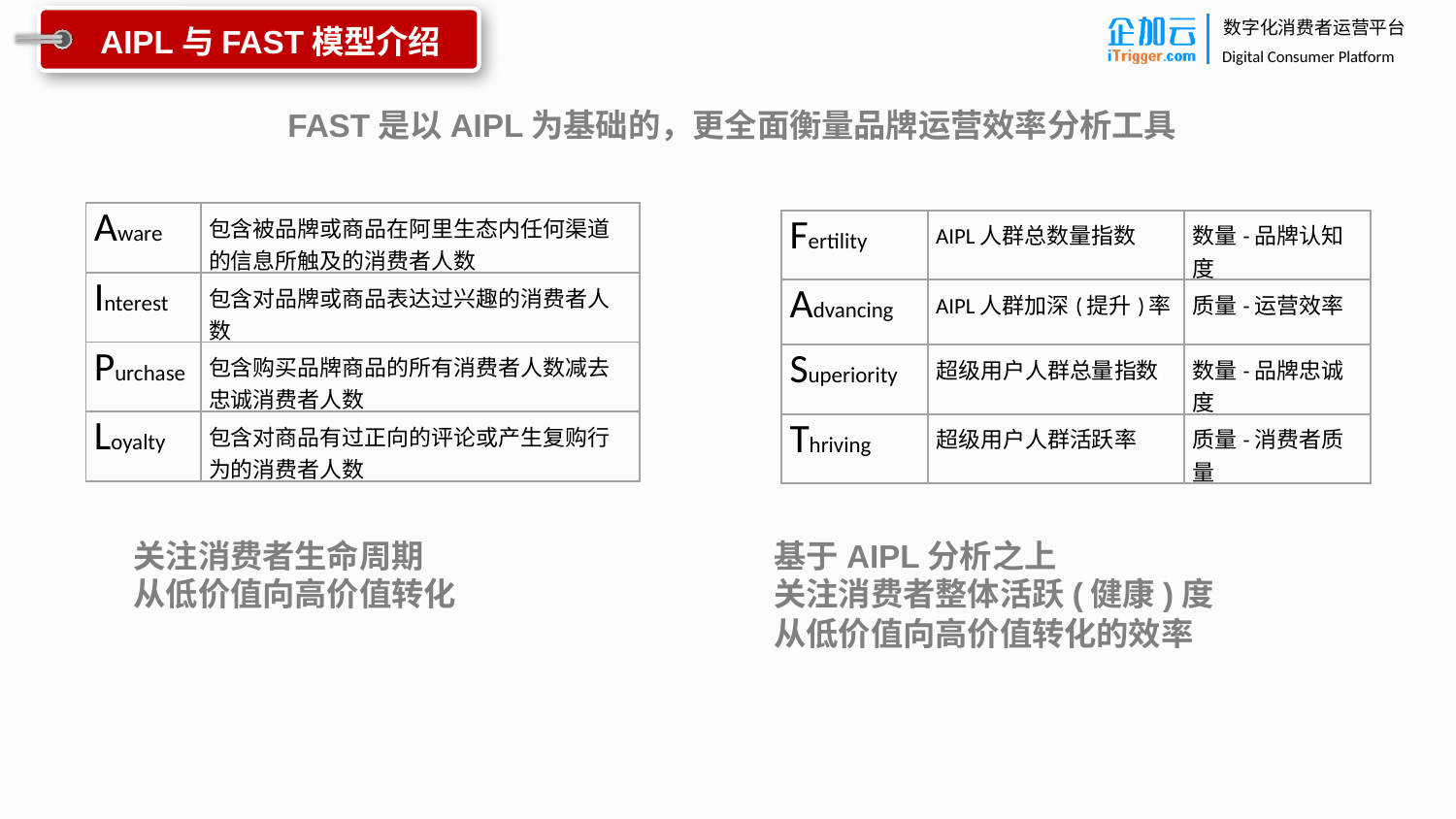

AIPL与FAST模型介绍

FAST是以AIPL为基础的，更全面衡量品牌运营效率分析工具
| Aware | 包含被品牌或商品在阿里生态内任何渠道的信息所触及的消费者人数 |
| --- | --- |
| Interest | 包含对品牌或商品表达过兴趣的消费者人数 |
| Purchase | 包含购买品牌商品的所有消费者人数减去忠诚消费者人数 |
| Loyalty | 包含对商品有过正向的评论或产生复购行为的消费者人数 |
| Fertility | AIPL人群总数量指数 | 数量-品牌认知度 |
| --- | --- | --- |
| Advancing | AIPL人群加深(提升)率 | 质量-运营效率 |
| Superiority | 超级用户人群总量指数 | 数量-品牌忠诚度 |
| Thriving | 超级用户人群活跃率 | 质量-消费者质量 |
基于AIPL分析之上
关注消费者整体活跃(健康)度
从低价值向高价值转化的效率
关注消费者生命周期
从低价值向高价值转化